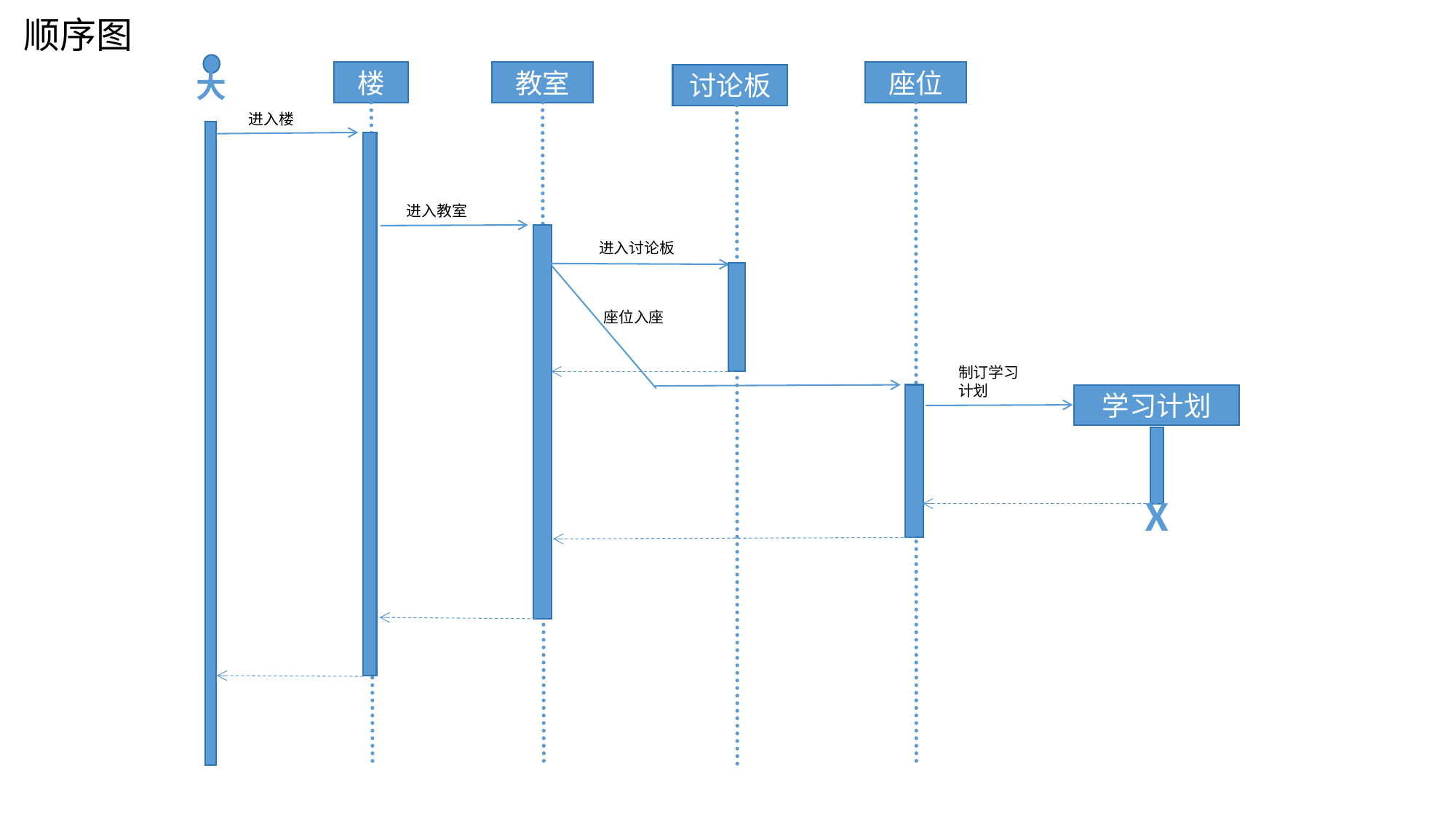

顺序图

大
楼
教室
座位
讨论板
进入楼

进入教室

进入讨论板

座位入座
制订学习计划

学习计划

X